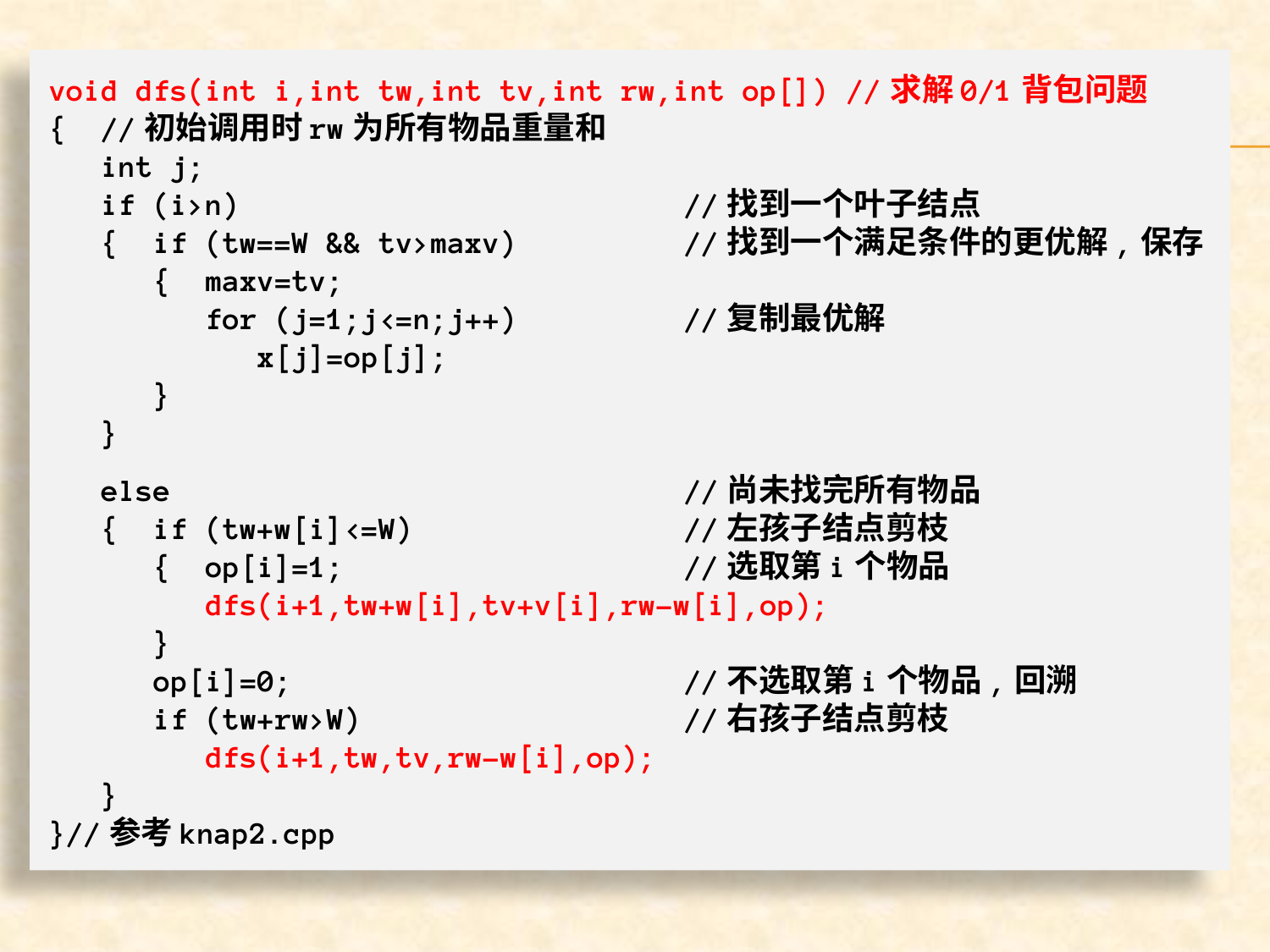

void dfs(int i,int tw,int tv,int rw,int op[]) //求解0/1背包问题
{  //初始调用时rw为所有物品重量和
   int j;
   if (i>n)				//找到一个叶子结点
   {  if (tw==W && tv>maxv) 		//找到一个满足条件的更优解,保存
      {  maxv=tv;
         for (j=1;j<=n;j++)		//复制最优解
            x[j]=op[j];
      }
   }
   else					//尚未找完所有物品
   {  if (tw+w[i]<=W)			//左孩子结点剪枝
      {  op[i]=1;			//选取第i个物品
         dfs(i+1,tw+w[i],tv+v[i],rw-w[i],op);
      }
      op[i]=0;				//不选取第i个物品,回溯
      if (tw+rw>W)			//右孩子结点剪枝
         dfs(i+1,tw,tv,rw-w[i],op);
   }
}//参考knap2.cpp